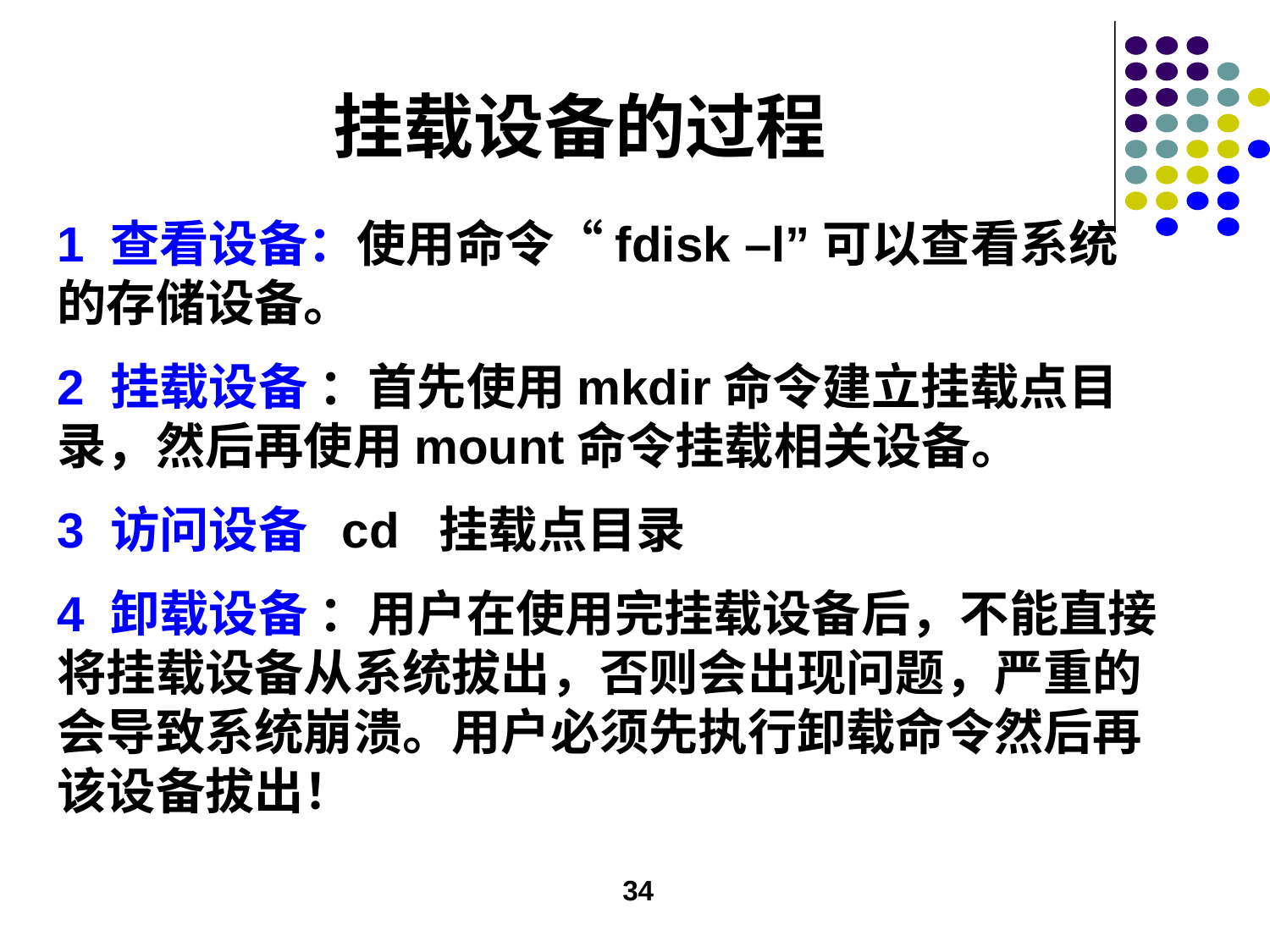

挂载设备的过程
1 查看设备：使用命令“fdisk –l”可以查看系统的存储设备。
2 挂载设备 ：首先使用mkdir命令建立挂载点目录，然后再使用mount命令挂载相关设备。
3 访问设备  cd  挂载点目录
4 卸载设备 ：用户在使用完挂载设备后，不能直接将挂载设备从系统拔出，否则会出现问题，严重的会导致系统崩溃。用户必须先执行卸载命令然后再该设备拔出！

34